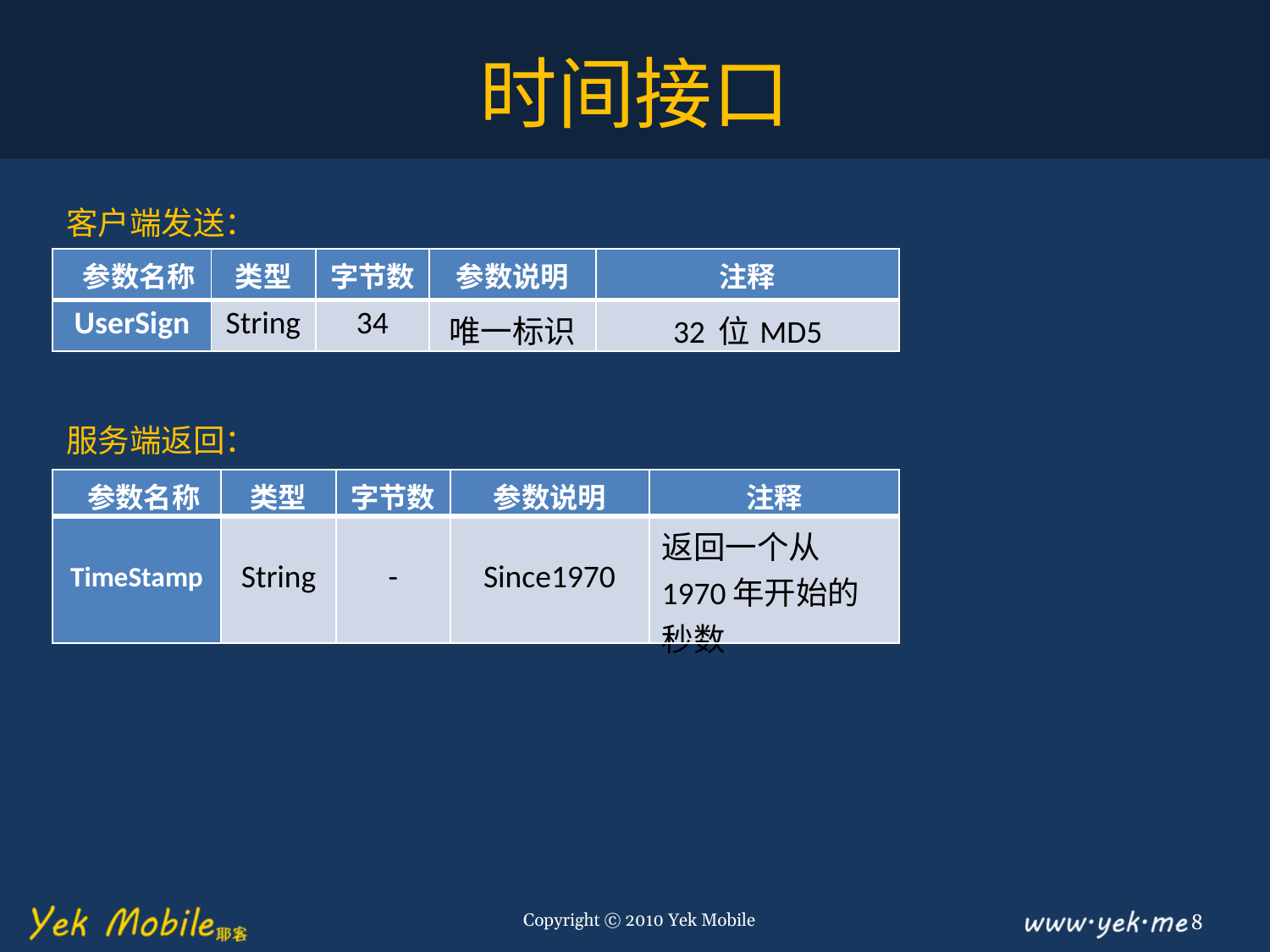

# 时间接口
客户端发送：
| 参数名称 | 类型 | 字节数 | 参数说明 | 注释 |
| --- | --- | --- | --- | --- |
| UserSign | String | 34 | 唯一标识 | 32 位MD5 |
服务端返回：
| 参数名称 | 类型 | 字节数 | 参数说明 | 注释 |
| --- | --- | --- | --- | --- |
| TimeStamp | String | - | Since1970 | 返回一个从1970年开始的秒数 |